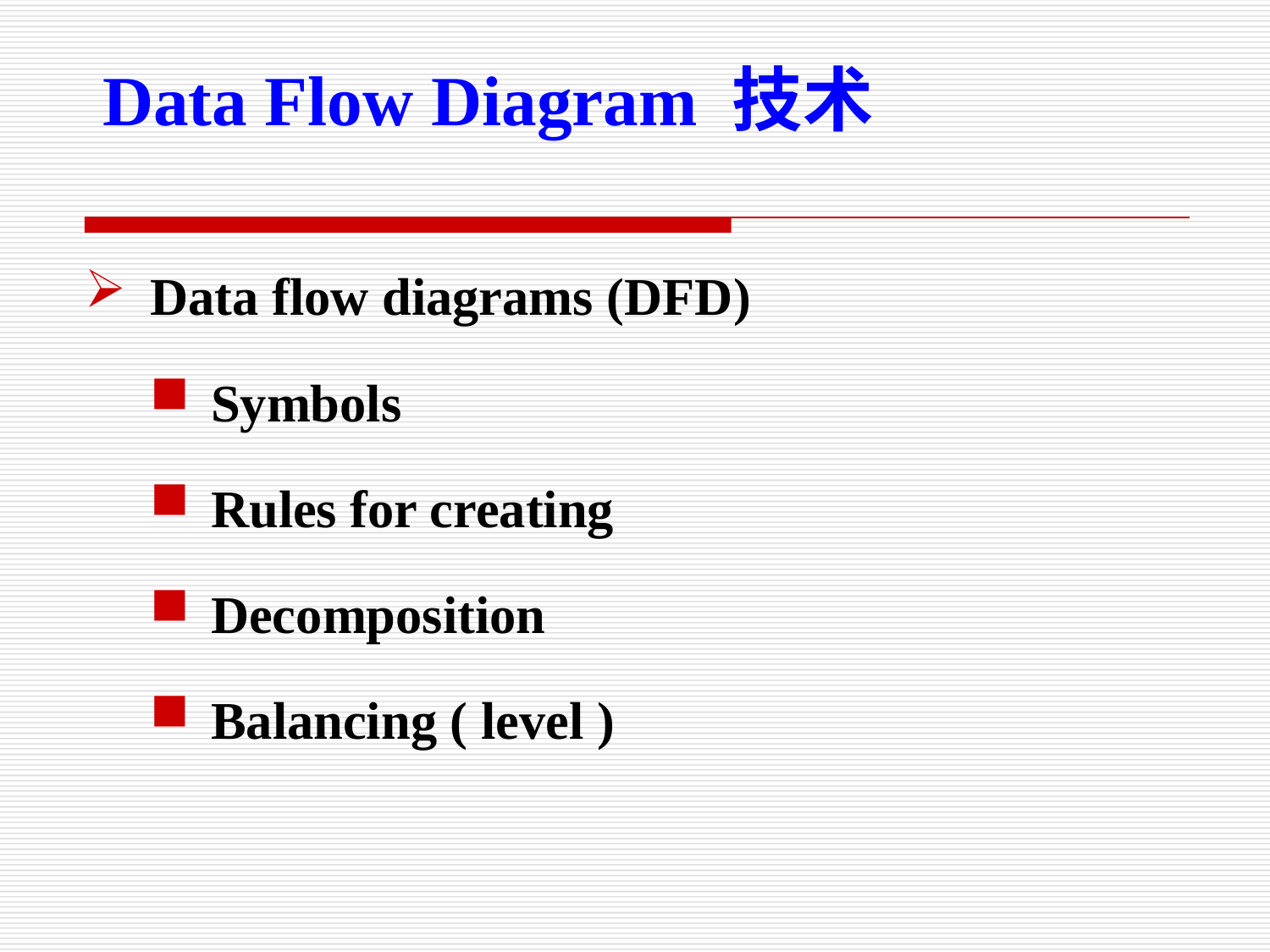

Data Flow Diagram 技术
Data flow diagrams (DFD)
Symbols
Rules for creating
Decomposition
Balancing ( level )